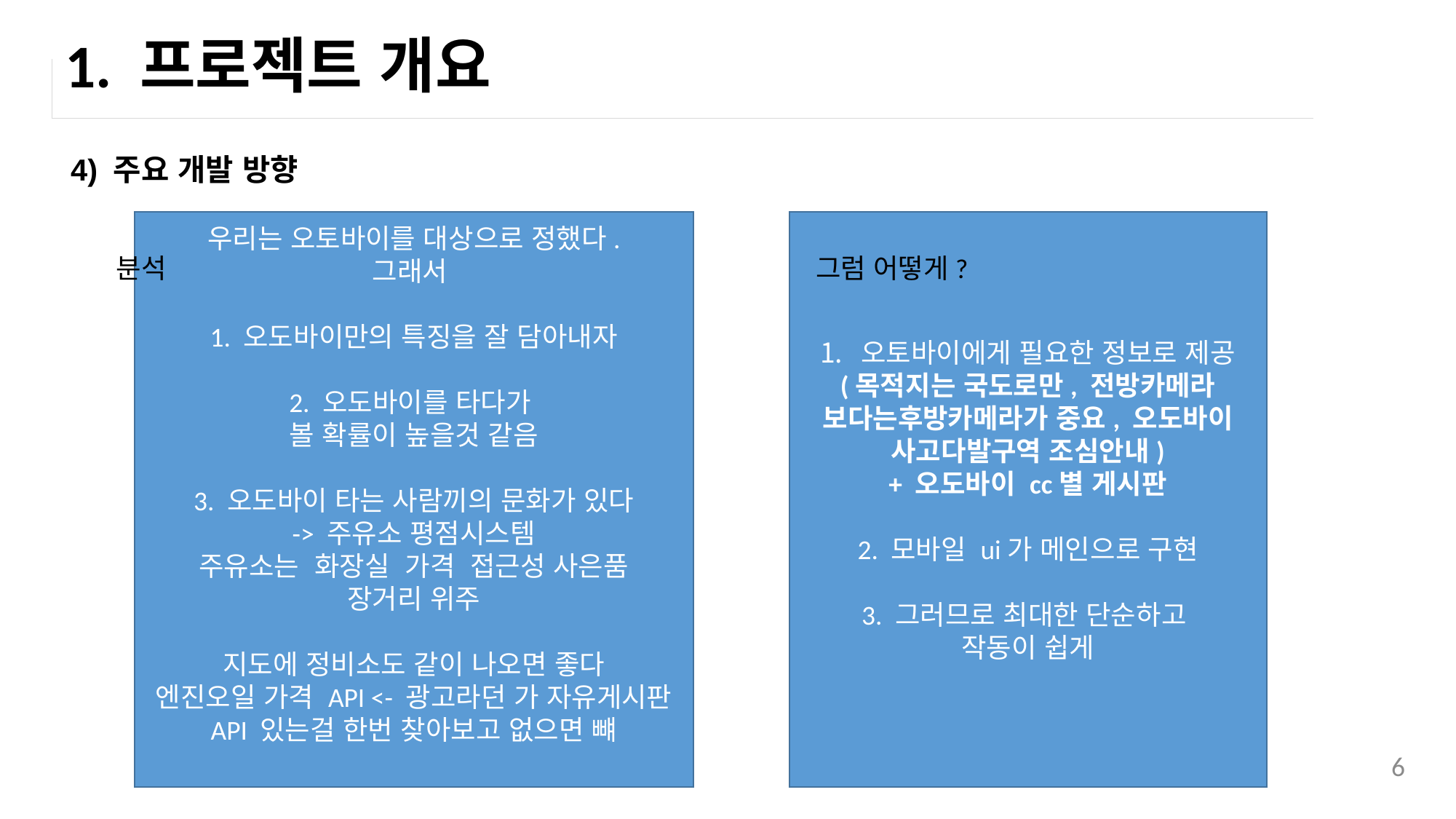

# 1. 프로젝트 개요
4) 주요 개발 방향
우리는 오토바이를 대상으로 정했다.
그래서

1. 오도바이만의 특징을 잘 담아내자

2. 오도바이를 타다가
볼 확률이 높을것 같음

3. 오도바이 타는 사람끼의 문화가 있다
-> 주유소 평점시스템
주유소는  화장실  가격  접근성 사은품
장거리 위주

지도에 정비소도 같이 나오면 좋다
엔진오일 가격 API <- 광고라던 가 자유게시판
API 있는걸 한번 찾아보고 없으면 뺴

오토바이에게 필요한 정보로 제공
(목적지는 국도로만, 전방카메라 보다는후방카메라가 중요, 오도바이 사고다발구역 조심안내)
+ 오도바이 cc별 게시판

2. 모바일 ui가 메인으로 구현

3. 그러므로 최대한 단순하고
작동이 쉽게
분석
그럼 어떻게?
6